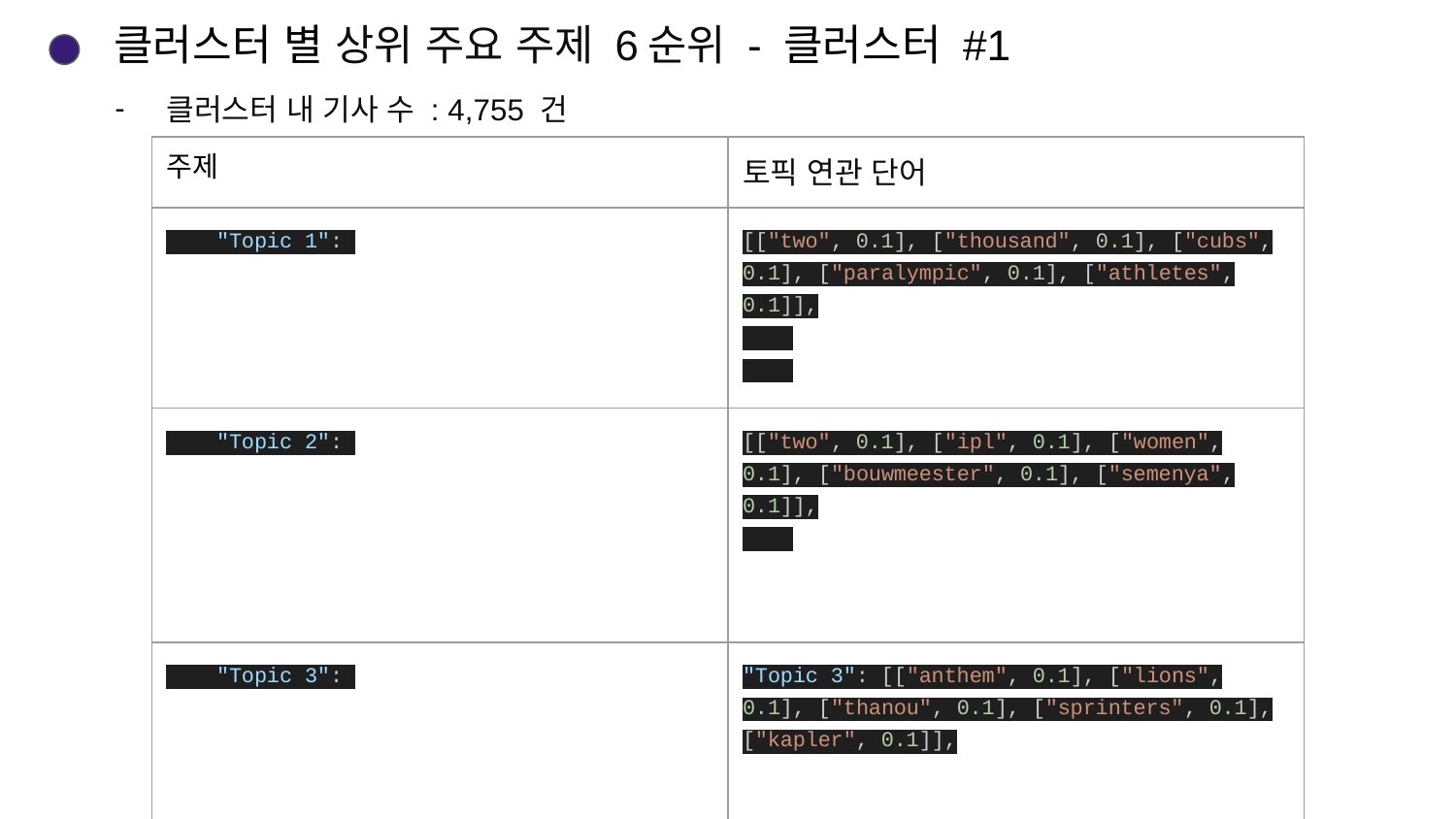

# 클러스터 별 상위 주요 주제 6순위 - 클러스터 #1

클러스터 내 기사 수 : 4,755 건
| 주제 | 토픽 연관 단어 |
| --- | --- |
| "Topic 1": | [["two", 0.1], ["thousand", 0.1], ["cubs", 0.1], ["paralympic", 0.1], ["athletes", 0.1]], |
| "Topic 2": | [["two", 0.1], ["ipl", 0.1], ["women", 0.1], ["bouwmeester", 0.1], ["semenya", 0.1]], |
| "Topic 3": | "Topic 3": [["anthem", 0.1], ["lions", 0.1], ["thanou", 0.1], ["sprinters", 0.1], ["kapler", 0.1]], |
| "Topic 4": | [["two", 0.1], ["one", 0.1], ["league", 0.1], ["photos", 0.1], ["thousand", 0.1]], |
| "Topic 5": | [["morewomen", 0.4], ["swedenice", 0.26], ["skatingread", 0.26], ["shcherbakova", 0.26], ["switzerlandfigure", 0.26]], |
| "Topic 6" | [["two", 140.76], ["one", 105.09], ["thousand", 99.7], ["world", 68.1], ["photos", 68.06]], |